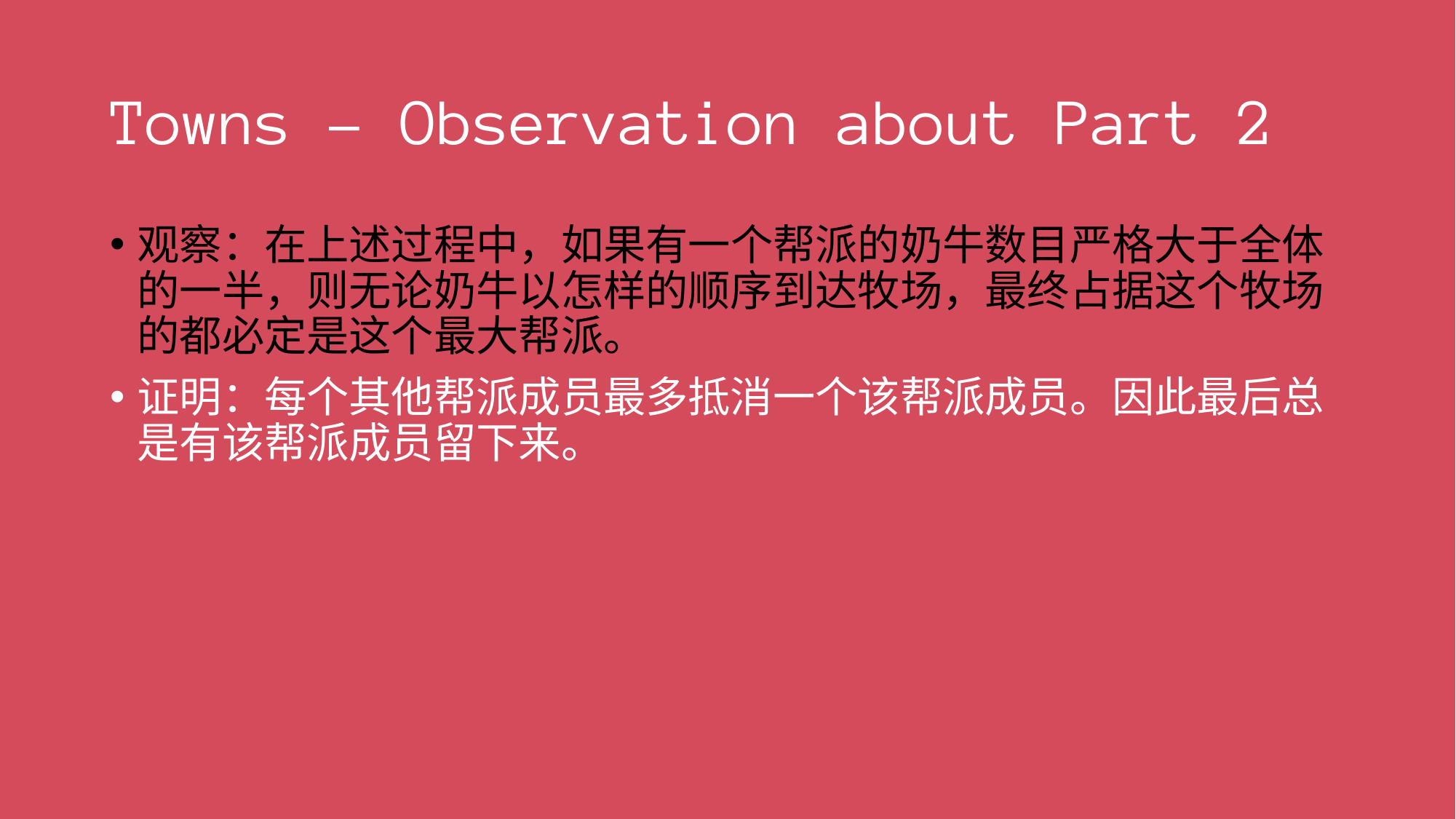

# Towns - Observation about Part 2
观察：在上述过程中，如果有一个帮派的奶牛数目严格大于全体的一半，则无论奶牛以怎样的顺序到达牧场，最终占据这个牧场的都必定是这个最大帮派。
证明：每个其他帮派成员最多抵消一个该帮派成员。因此最后总是有该帮派成员留下来。